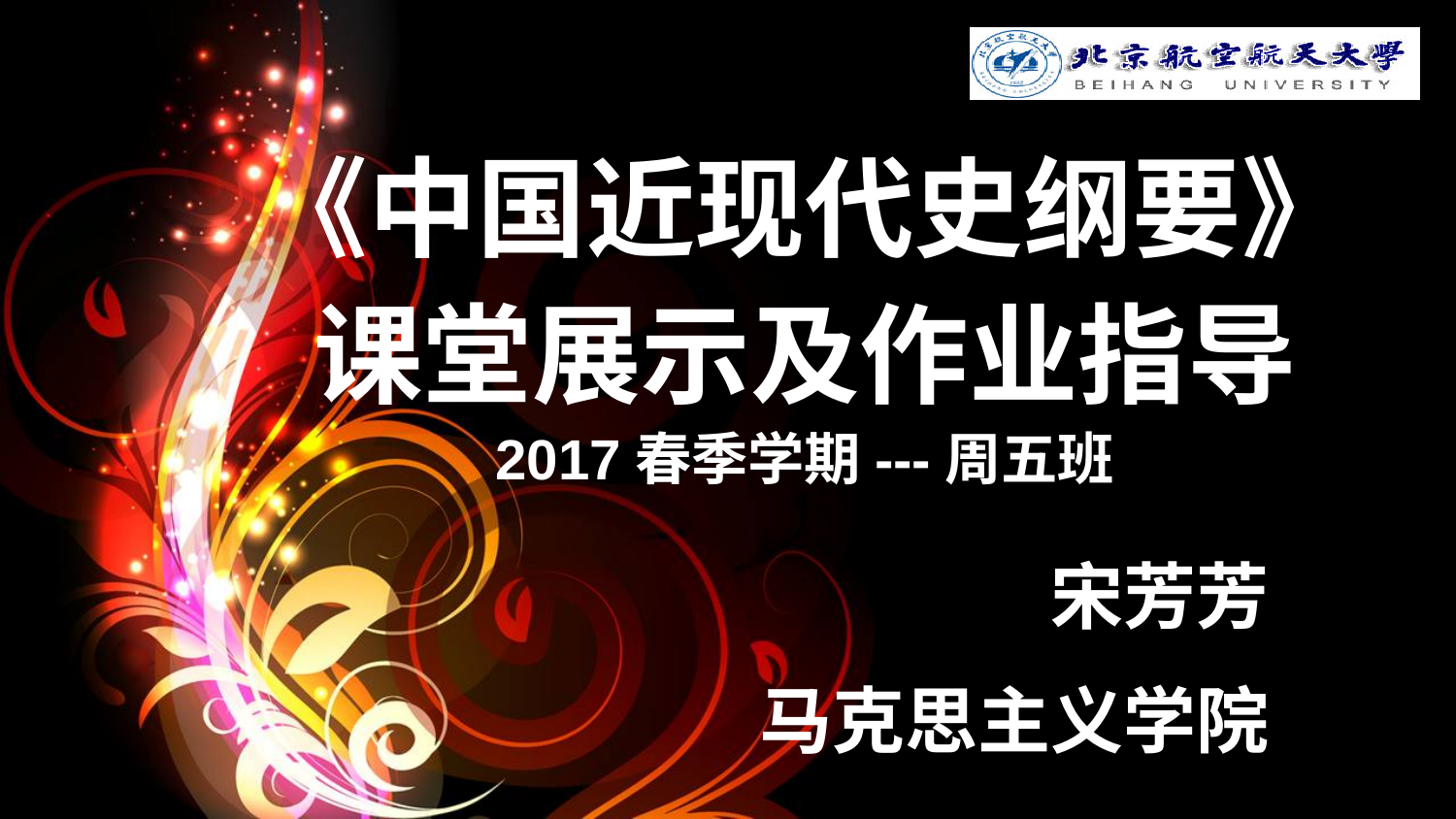

《中国近现代史纲要》
课堂展示及作业指导
2017春季学期---周五班
#
宋芳芳
马克思主义学院